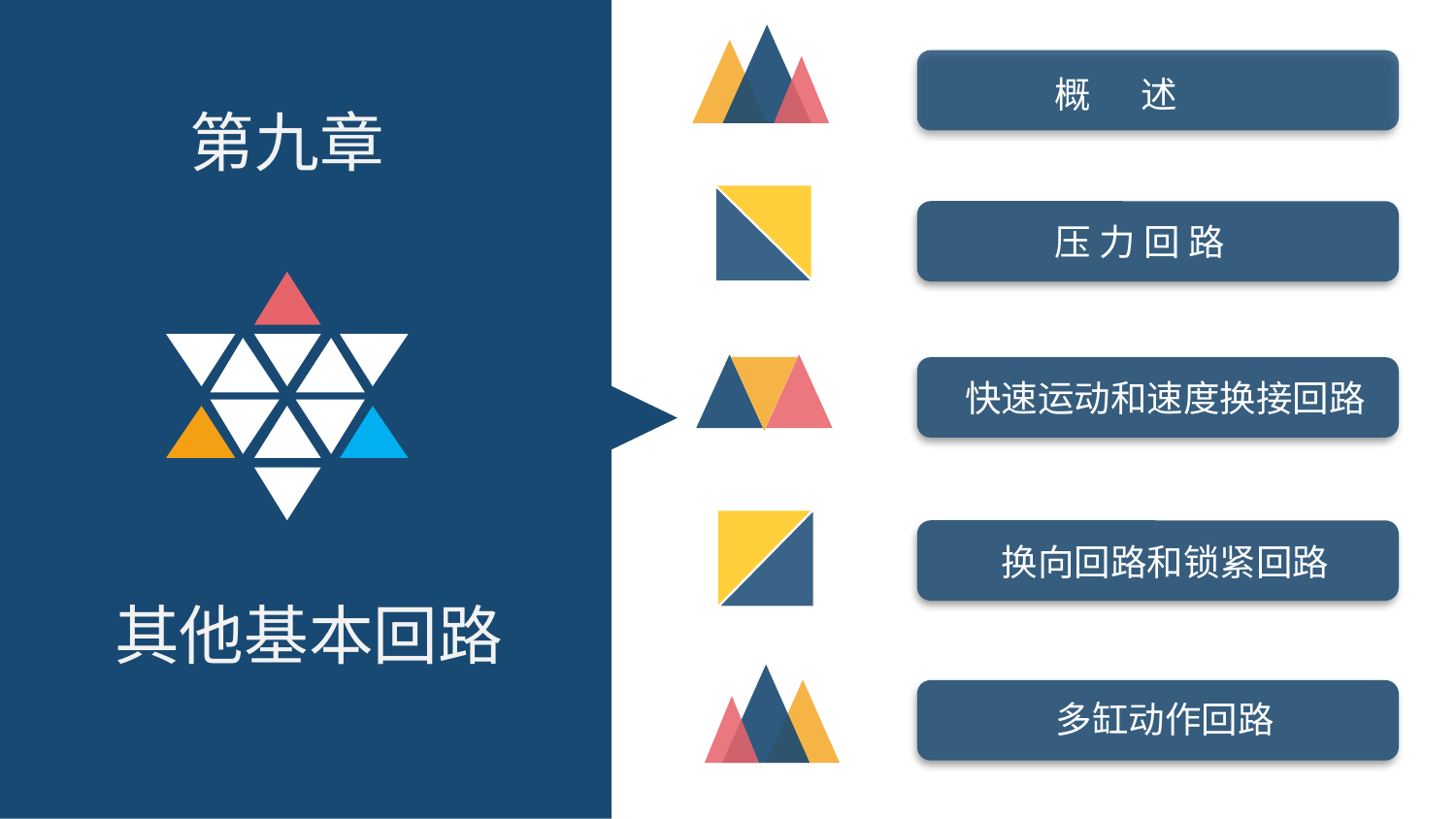

概      述
第九章
压 力 回 路
快速运动和速度换接回路
换向回路和锁紧回路
其他基本回路
多缸动作回路